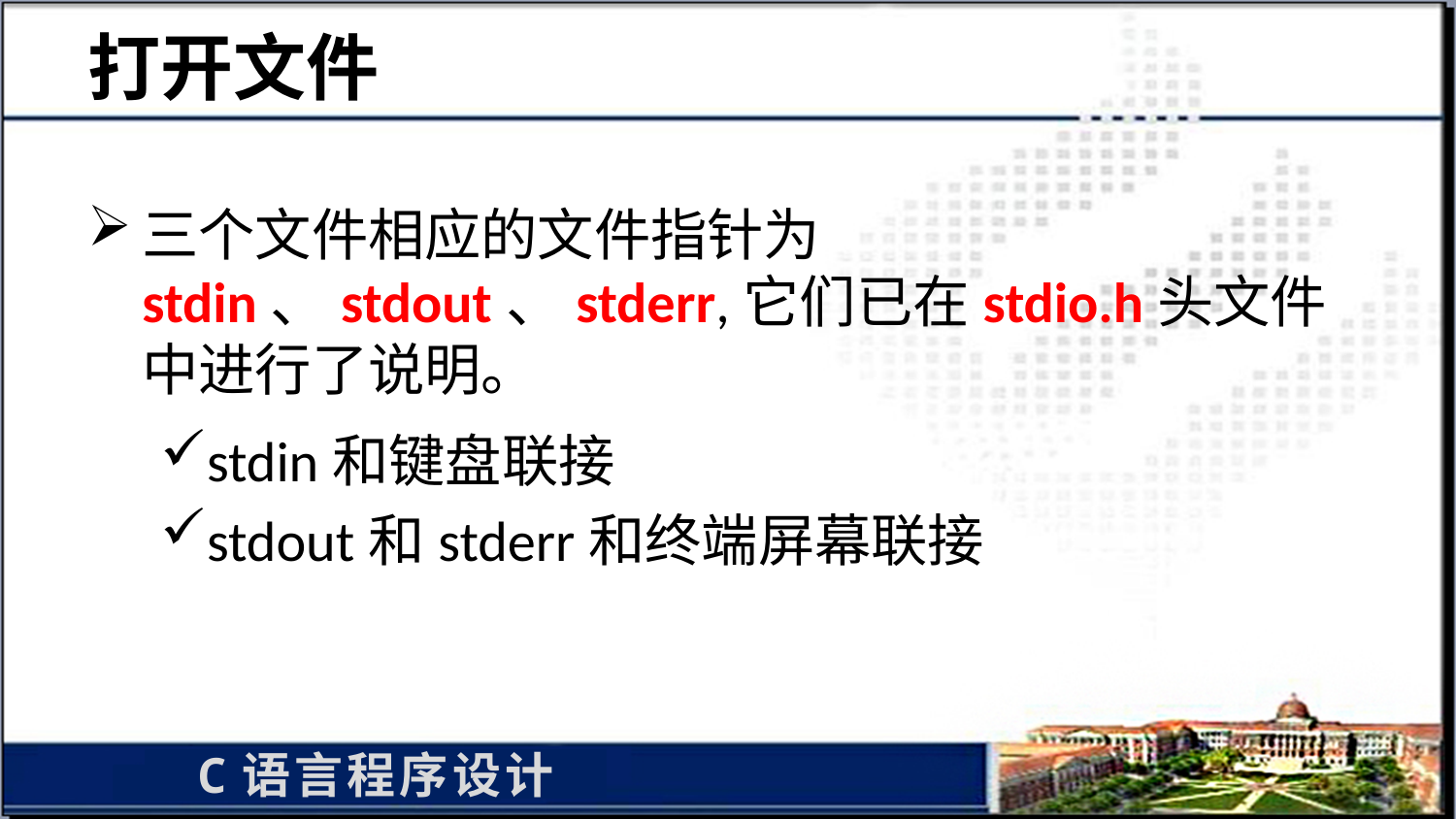

# 打开文件
三个文件相应的文件指针为stdin、stdout、stderr,它们已在stdio.h头文件中进行了说明。
stdin和键盘联接
stdout和stderr和终端屏幕联接